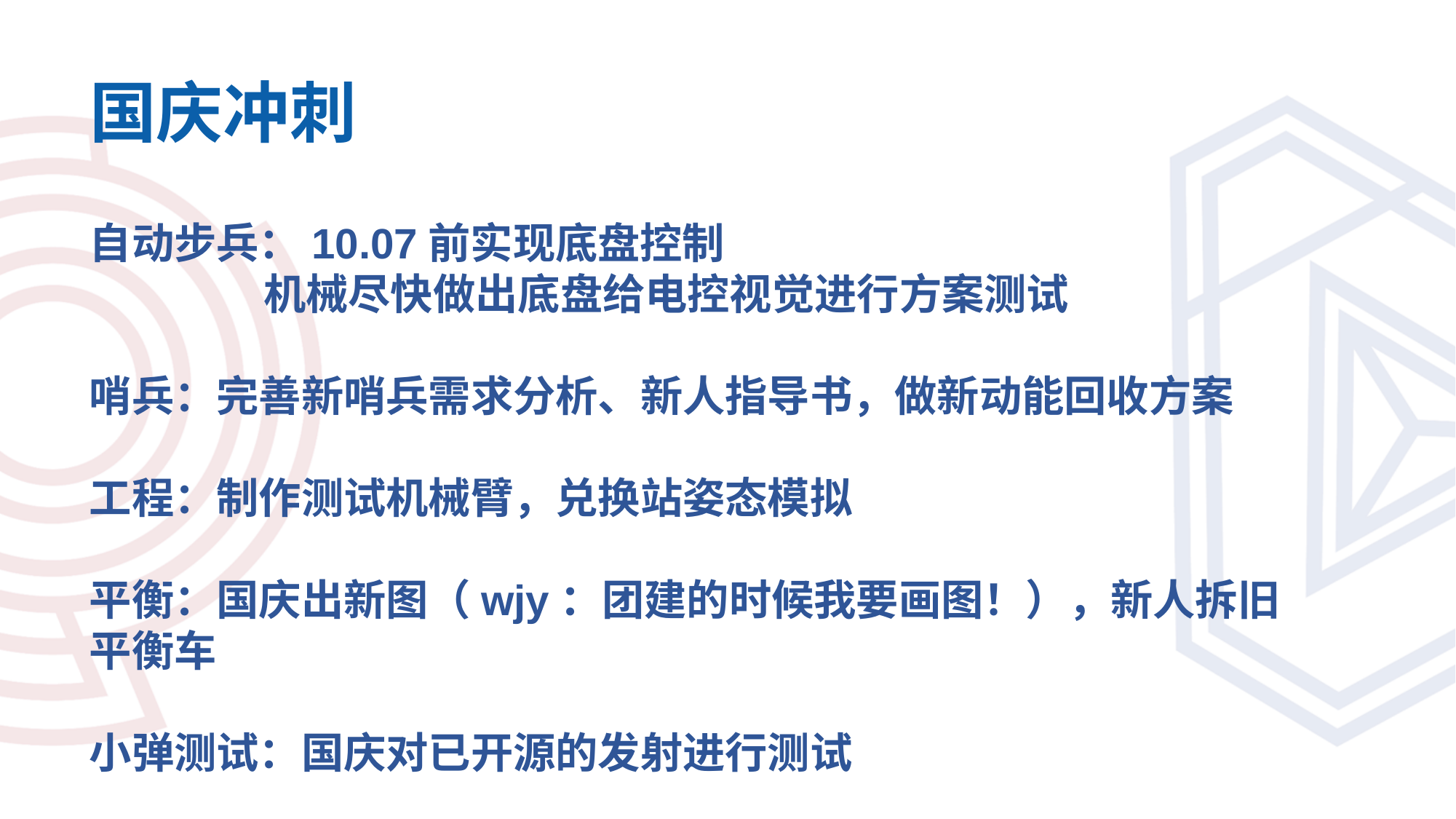

# 国庆冲刺
自动步兵：10.07前实现底盘控制
                 机械尽快做出底盘给电控视觉进行方案测试

哨兵：完善新哨兵需求分析、新人指导书，做新动能回收方案

工程：制作测试机械臂，兑换站姿态模拟

平衡：国庆出新图（wjy：团建的时候我要画图！），新人拆旧平衡车

小弹测试：国庆对已开源的发射进行测试